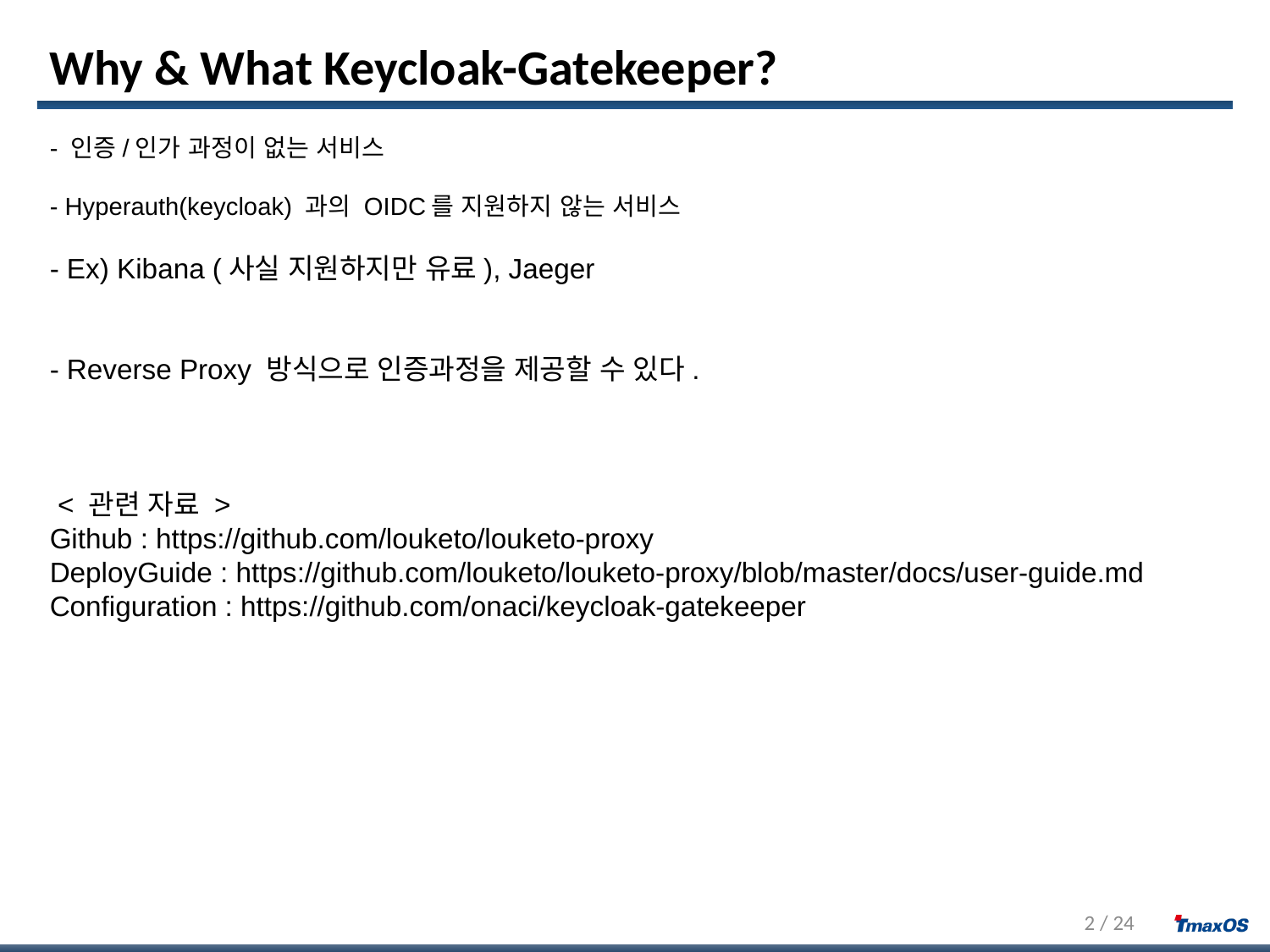

# Why & What Keycloak-Gatekeeper?
- 인증/인가 과정이 없는 서비스

- Hyperauth(keycloak) 과의 OIDC를 지원하지 않는 서비스

- Ex) Kibana (사실 지원하지만 유료), Jaeger

- Reverse Proxy 방식으로 인증과정을 제공할 수 있다.

 < 관련 자료 >
Github : https://github.com/louketo/louketo-proxy
DeployGuide : https://github.com/louketo/louketo-proxy/blob/master/docs/user-guide.md
Configuration : https://github.com/onaci/keycloak-gatekeeper

2 / 24